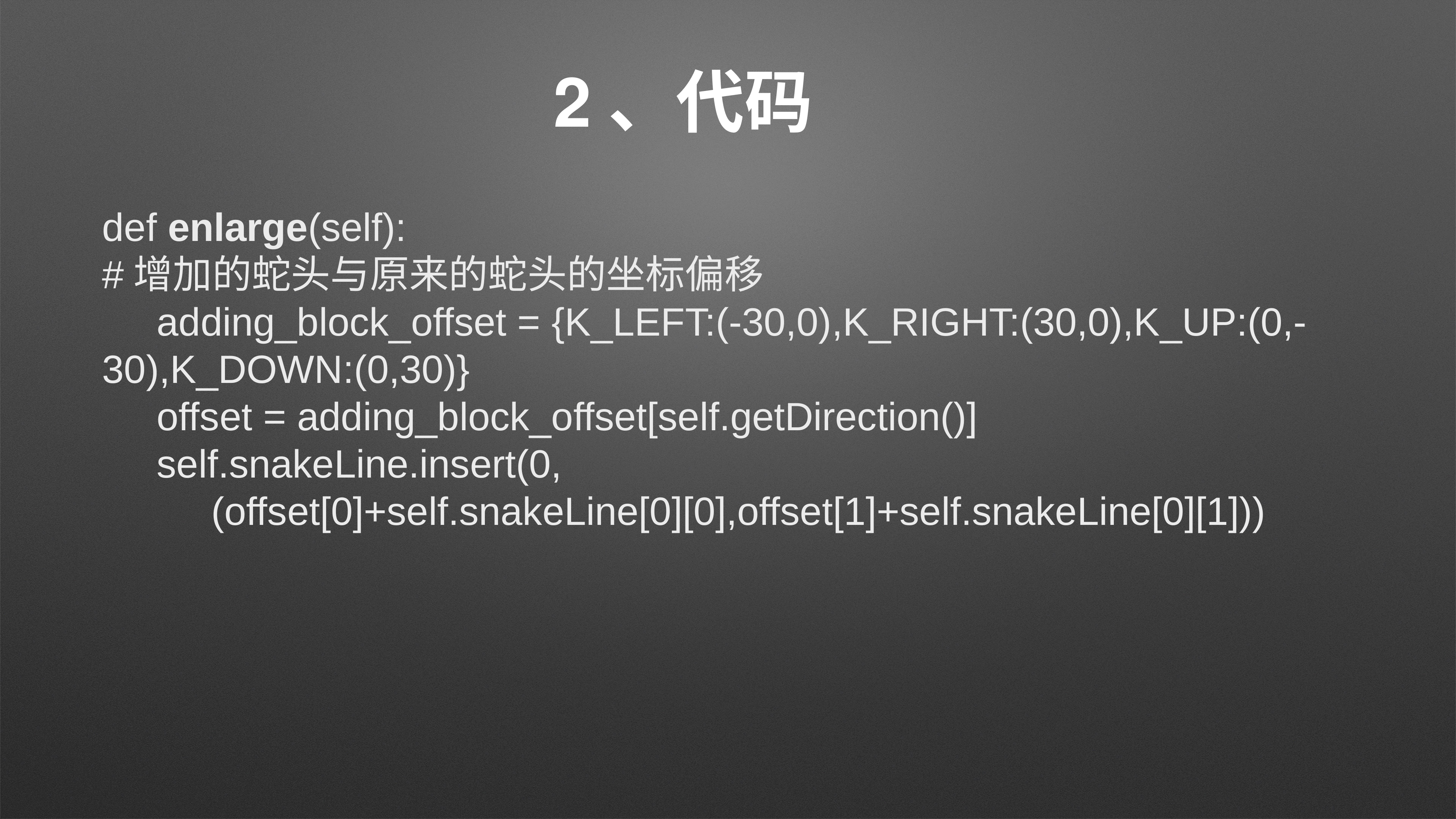

# 2、代码

def enlarge(self):
#增加的蛇头与原来的蛇头的坐标偏移
	adding_block_offset = {K_LEFT:(-30,0),K_RIGHT:(30,0),K_UP:(0,-30),K_DOWN:(0,30)}
	offset = adding_block_offset[self.getDirection()]
	self.snakeLine.insert(0,
		(offset[0]+self.snakeLine[0][0],offset[1]+self.snakeLine[0][1]))